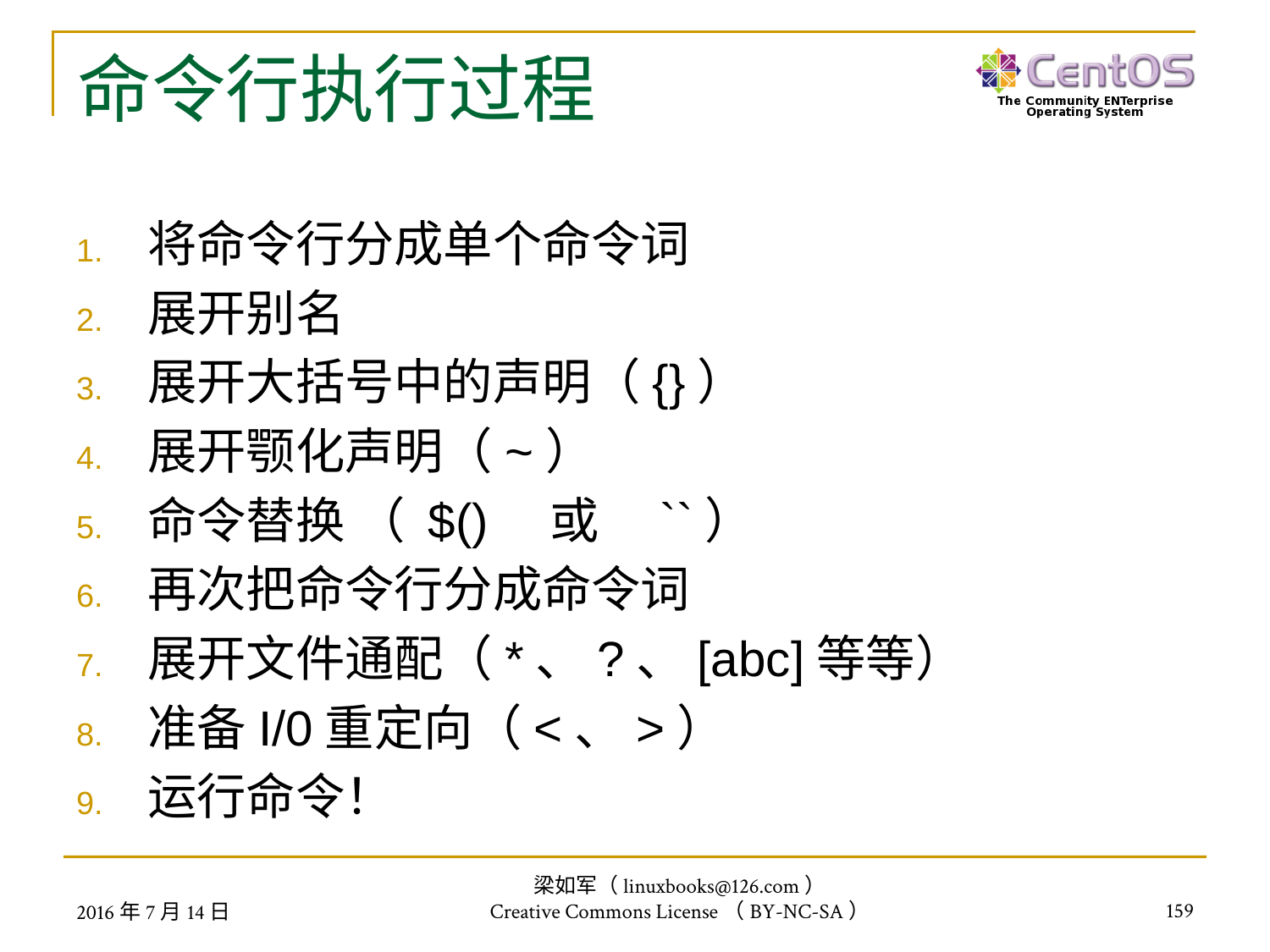

# 命令行执行过程
将命令行分成单个命令词
展开别名
展开大括号中的声明（{}）
展开颚化声明（~）
命令替换 （ $()　或　``）
再次把命令行分成命令词
展开文件通配（*、?、[abc]等等）
准备I/0重定向（<、>）
运行命令！
梁如军（linuxbooks@126.com）
Creative Commons License（BY-NC-SA）
2016年7月14日
159